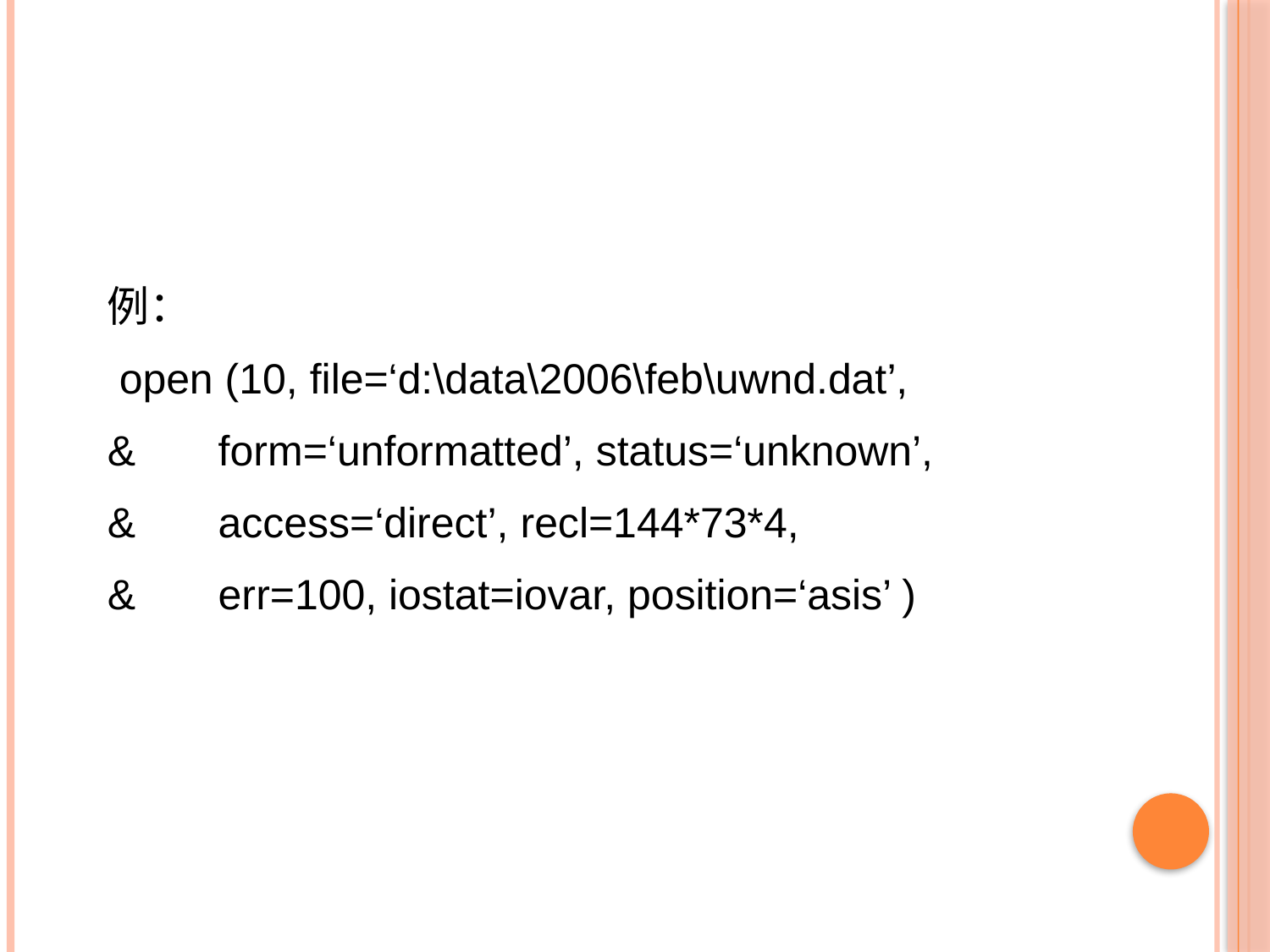

例：
 open (10, file=‘d:\data\2006\feb\uwnd.dat’,
&       form=‘unformatted’, status=‘unknown’,
&       access=‘direct’, recl=144*73*4,
&       err=100, iostat=iovar, position=‘asis’ )